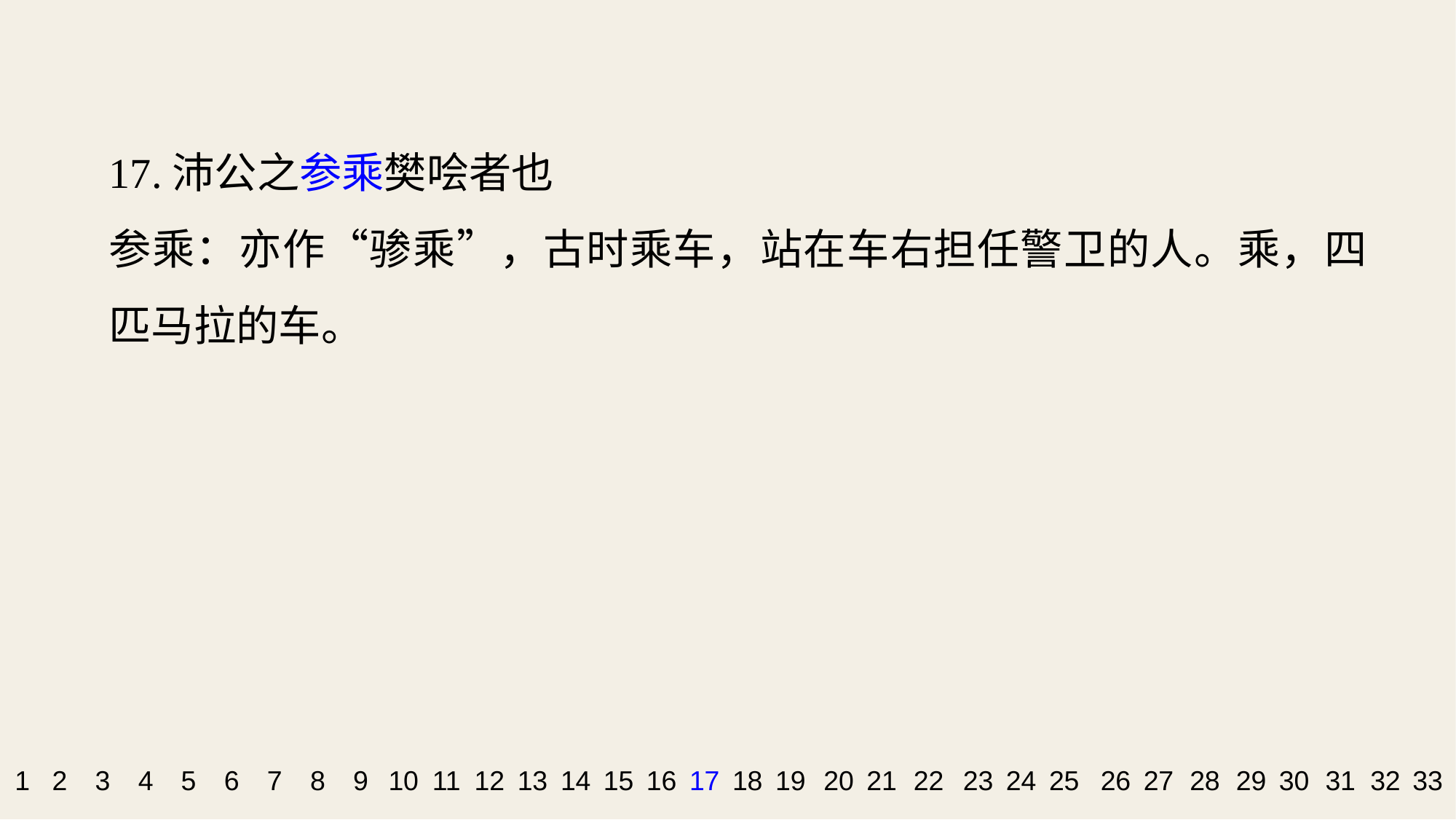

17.沛公之参乘樊哙者也
参乘：亦作“骖乘”，古时乘车，站在车右担任警卫的人。乘，四匹马拉的车。
1
2
3
4
5
6
7
8
9
10
11
12
13
14
15
16
17
18
19
20
21
22
23
24
25
26
27
28
29
30
31
32
33